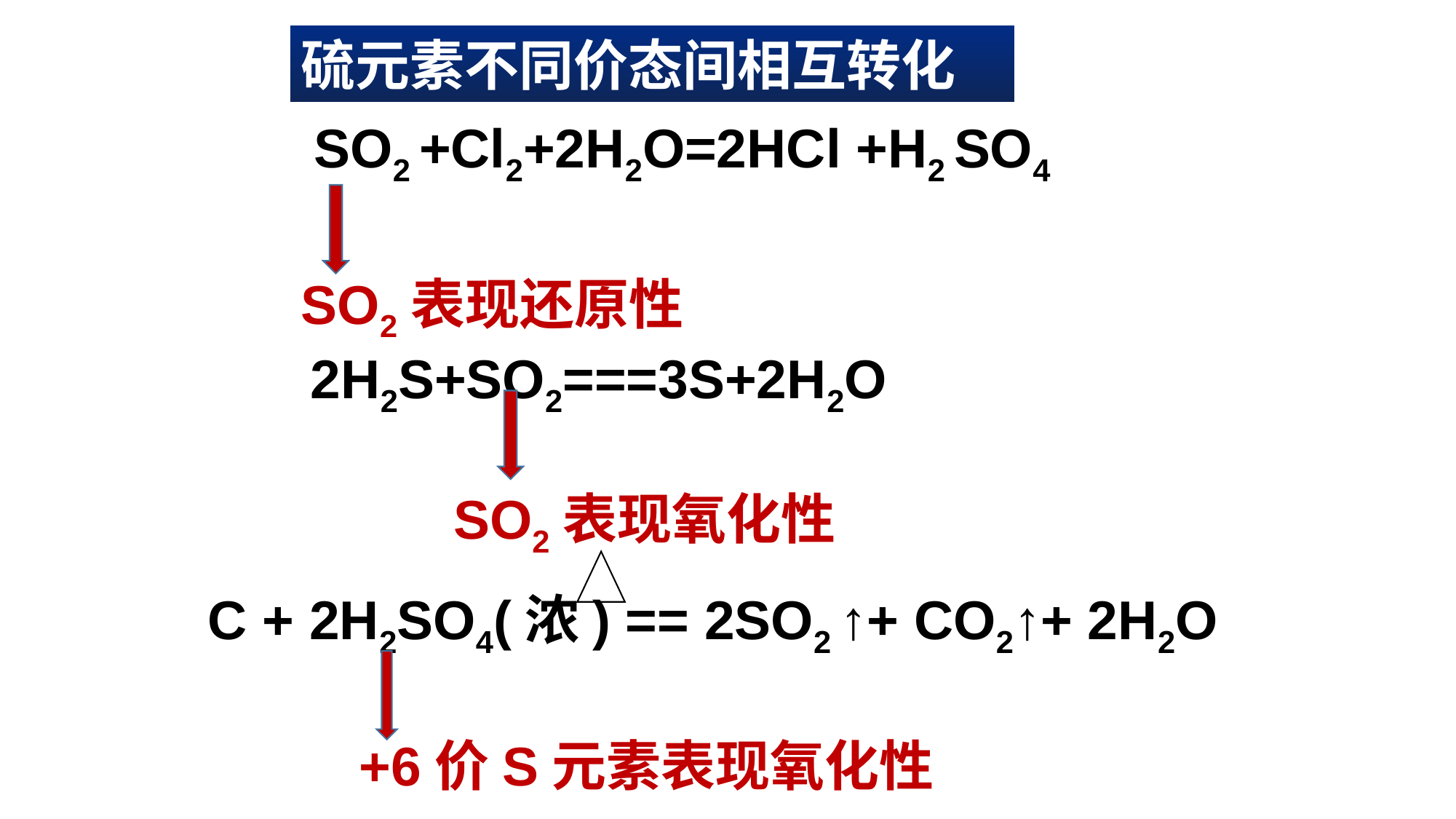

硫元素不同价态间相互转化
 SO2 +Cl2+2H2O=2HCl +H2 SO4

SO2表现还原性
2H2S+SO2===3S+2H2O

SO2表现氧化性

C + 2H2SO4(浓) == 2SO2 ↑+ CO2↑+ 2H2O

+6价S元素表现氧化性